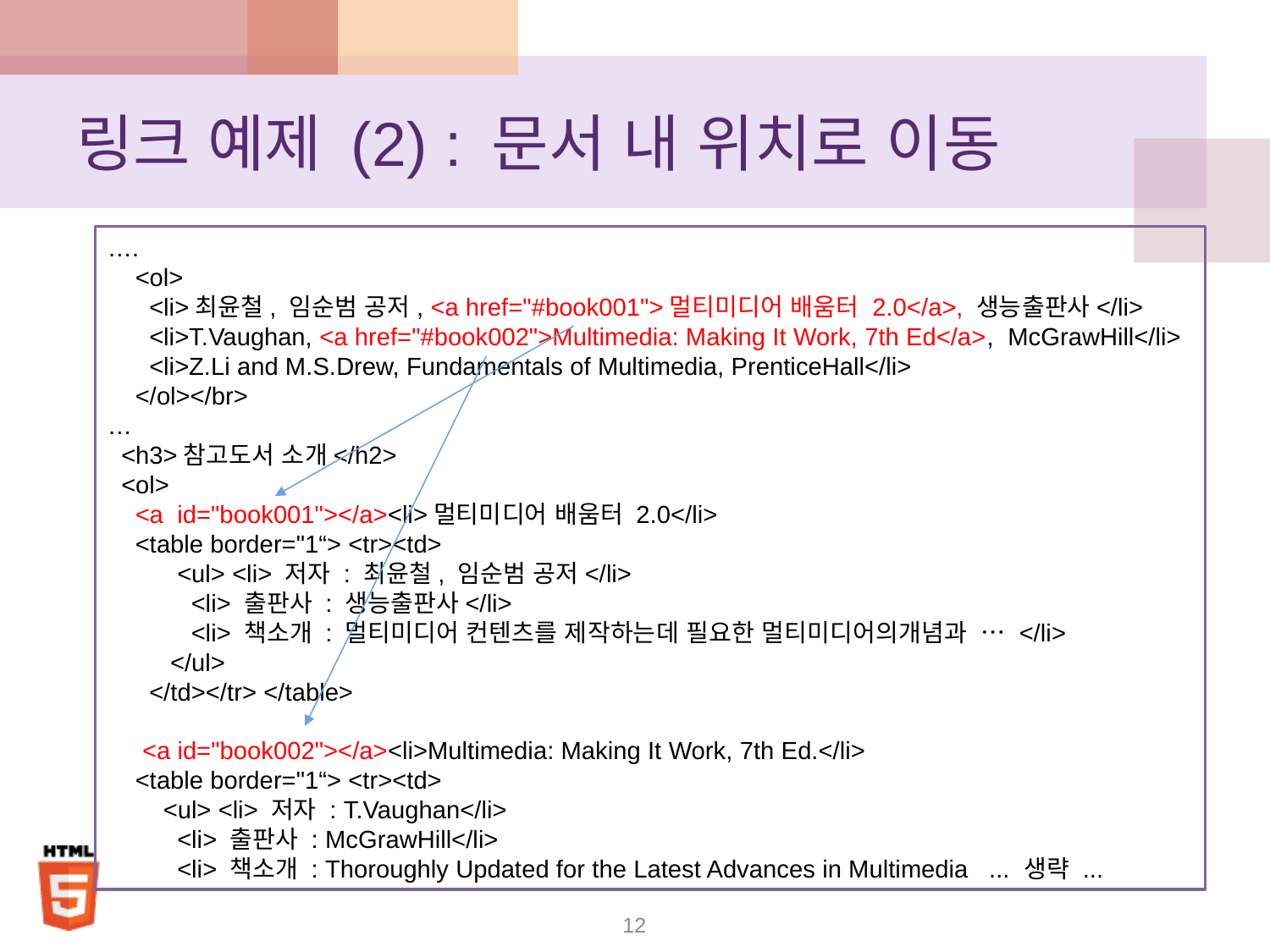

# 링크 예제 (2) : 문서 내 위치로 이동

….
    <ol>
      <li>최윤철, 임순범 공저, <a href="#book001">멀티미디어 배움터 2.0</a>, 생능출판사</li>
      <li>T.Vaughan, <a href="#book002">Multimedia: Making It Work, 7th Ed</a>,  McGrawHill</li>
      <li>Z.Li and M.S.Drew, Fundamentals of Multimedia, PrenticeHall</li>
    </ol></br>
…
  <h3>참고도서 소개</h2>
  <ol>
    <a  id="book001"></a><li>멀티미디어 배움터 2.0</li>
    <table border="1“> <tr><td>
          <ul> <li> 저자 : 최윤철, 임순범 공저</li>
            <li> 출판사 : 생능출판사</li>
            <li> 책소개 : 멀티미디어 컨텐츠를 제작하는데 필요한 멀티미디어의개념과  … </li>
         </ul>
      </td></tr> </table>

     <a id="book002"></a><li>Multimedia: Making It Work, 7th Ed.</li>
    <table border="1“> <tr><td>
        <ul> <li> 저자 : T.Vaughan</li>
          <li> 출판사 : McGrawHill</li>
          <li> 책소개 : Thoroughly Updated for the Latest Advances in Multimedia   ... 생략 ...
12